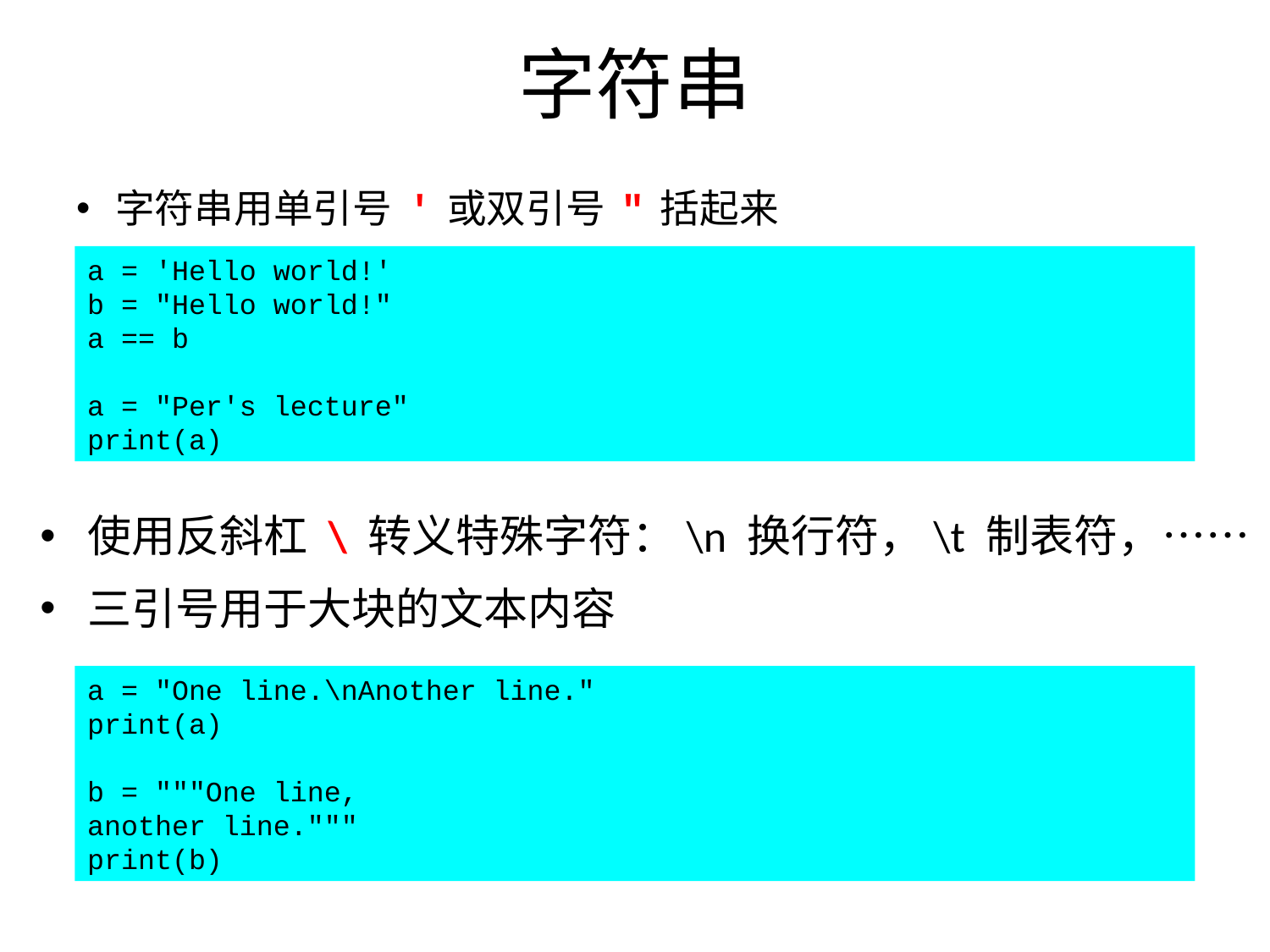

# 字符串
字符串用单引号 ' 或双引号 " 括起来
a = 'Hello world!'
b = "Hello world!"
a == b

a = "Per's lecture"
print(a)
使用反斜杠 \ 转义特殊字符：\n 换行符，\t 制表符，……
三引号用于大块的文本内容
a = "One line.\nAnother line."
print(a)

b = """One line,
another line."""
print(b)